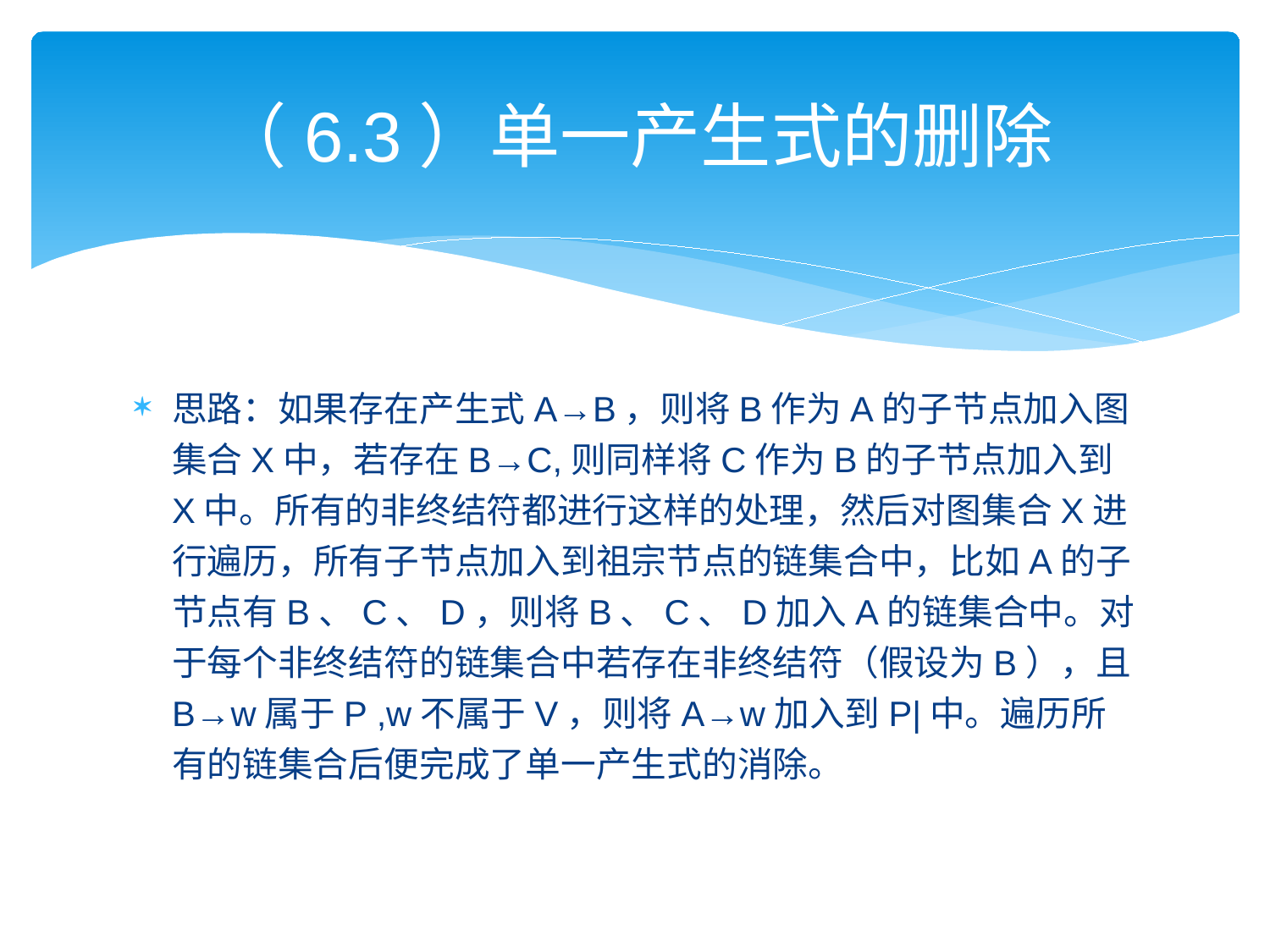

# （6.3）单一产生式的删除
思路：如果存在产生式A→B，则将B作为A的子节点加入图集合X中，若存在B→C,则同样将C作为B的子节点加入到X中。所有的非终结符都进行这样的处理，然后对图集合X进行遍历，所有子节点加入到祖宗节点的链集合中，比如A的子节点有B、C、D，则将B、C、D加入A的链集合中。对于每个非终结符的链集合中若存在非终结符（假设为B），且B→w属于P ,w不属于V，则将A→w加入到P|中。遍历所有的链集合后便完成了单一产生式的消除。